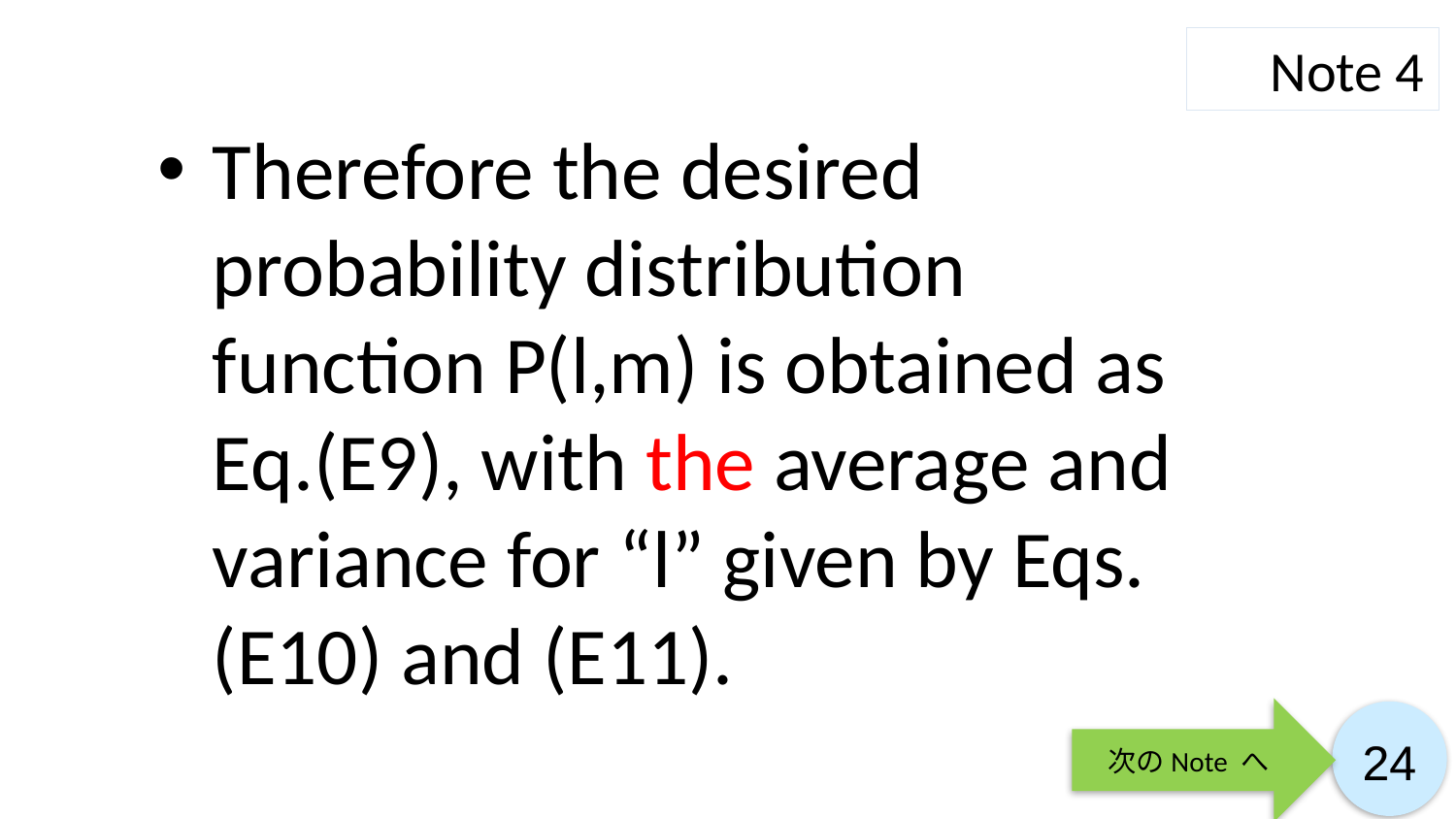

Note 4
Therefore the desired probability distribution function P(l,m) is obtained as Eq.(E9), with the average and variance for “l” given by Eqs.(E10) and (E11).
次のNote へ
24
24